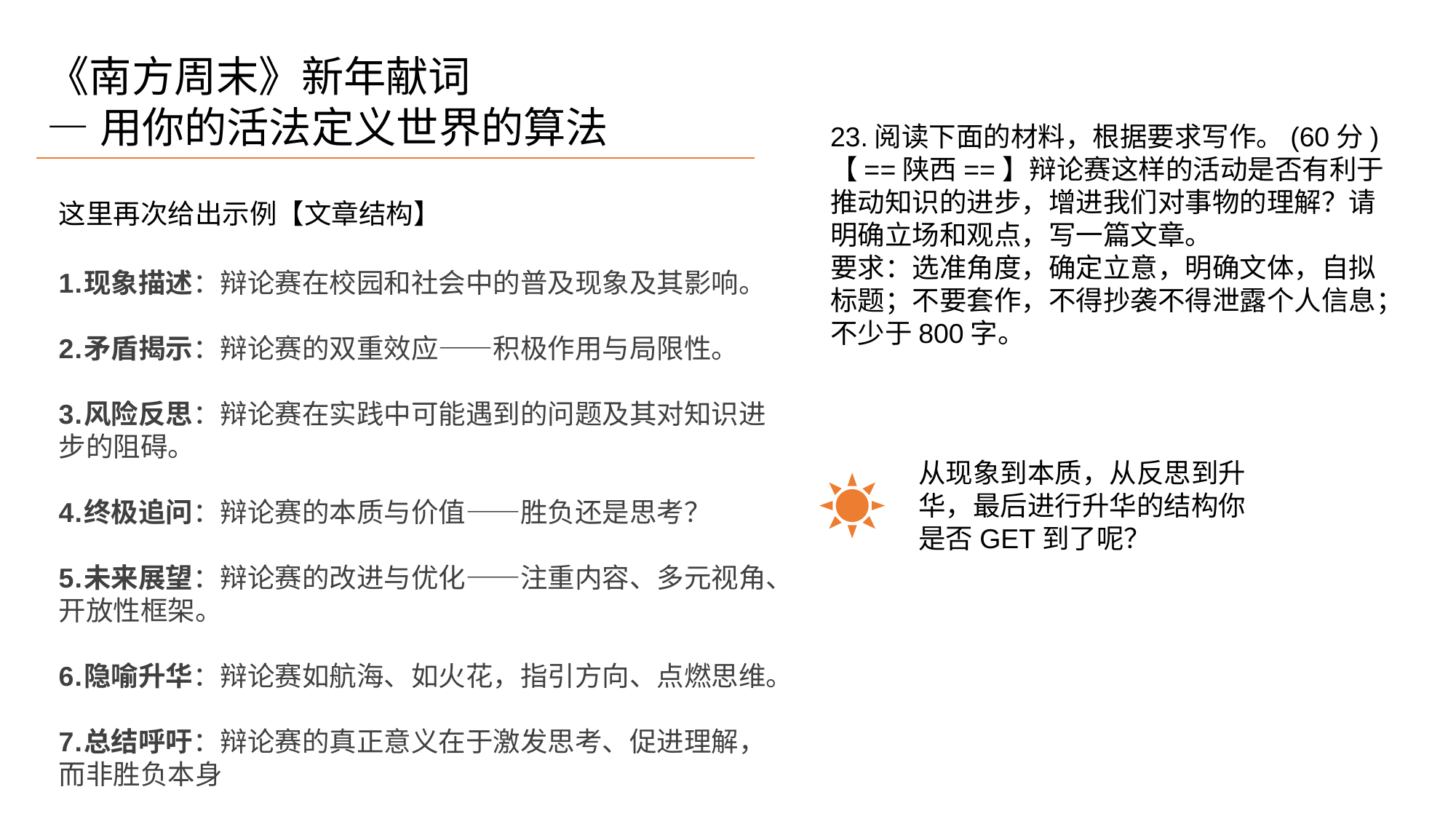

《南方周末》新年献词
—用你的活法定义世界的算法
23.阅读下面的材料，根据要求写作。(60分)【==陕西==】辩论赛这样的活动是否有利于推动知识的进步，增进我们对事物的理解？请明确立场和观点，写一篇文章。
要求：选准角度，确定立意，明确文体，自拟标题；不要套作，不得抄袭不得泄露个人信息；不少于800字。
这里再次给出示例【文章结构】
现象描述：辩论赛在校园和社会中的普及现象及其影响。

矛盾揭示：辩论赛的双重效应——积极作用与局限性。

风险反思：辩论赛在实践中可能遇到的问题及其对知识进步的阻碍。

终极追问：辩论赛的本质与价值——胜负还是思考？

未来展望：辩论赛的改进与优化——注重内容、多元视角、开放性框架。

隐喻升华：辩论赛如航海、如火花，指引方向、点燃思维。

总结呼吁：辩论赛的真正意义在于激发思考、促进理解，而非胜负本身

从现象到本质，从反思到升华，最后进行升华的结构你是否GET到了呢？